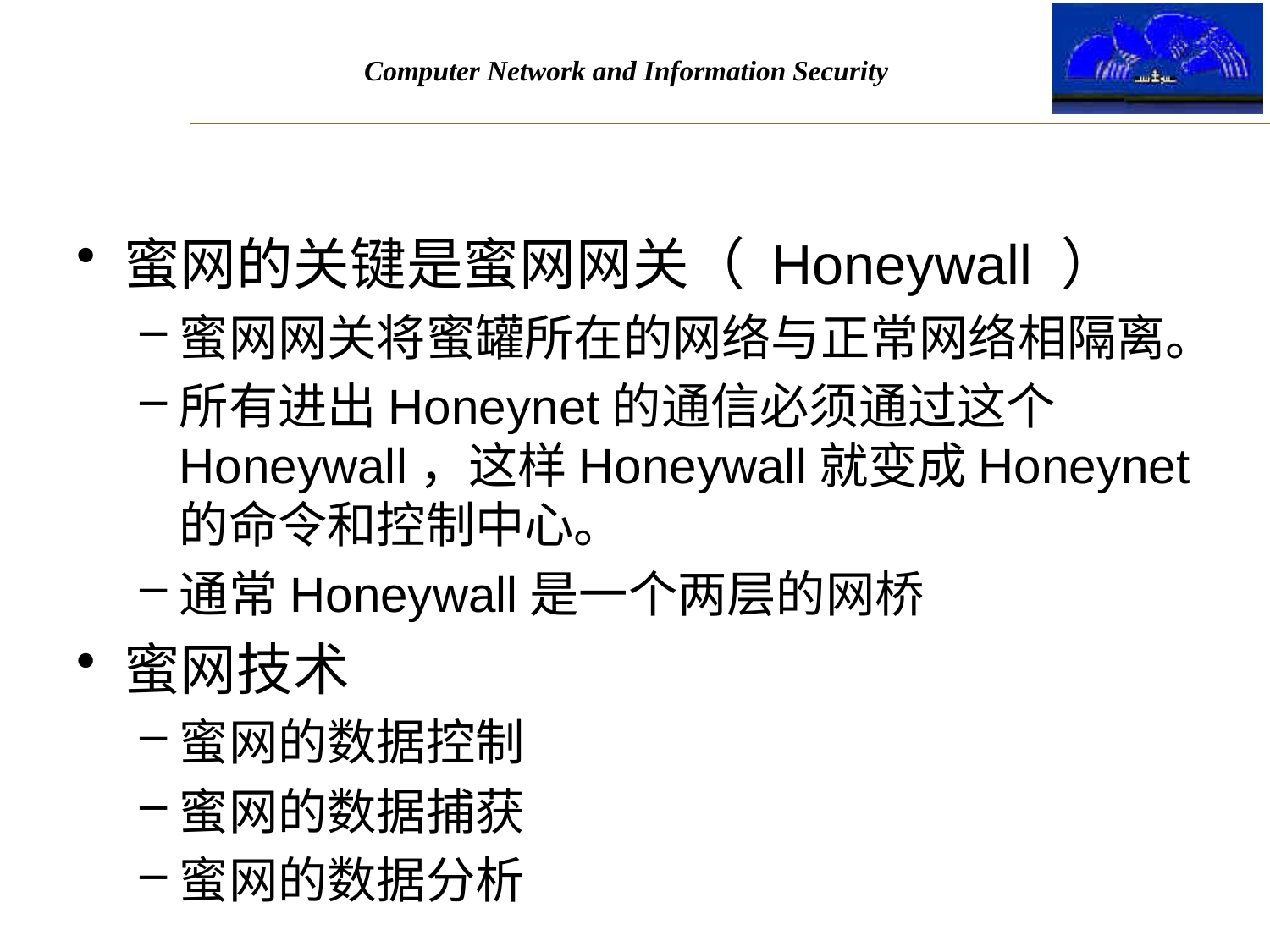

#
蜜网的关键是蜜网网关（ Honeywall ）
蜜网网关将蜜罐所在的网络与正常网络相隔离。
所有进出Honeynet的通信必须通过这个Honeywall，这样Honeywall就变成Honeynet的命令和控制中心。
通常Honeywall是一个两层的网桥
蜜网技术
蜜网的数据控制
蜜网的数据捕获
蜜网的数据分析